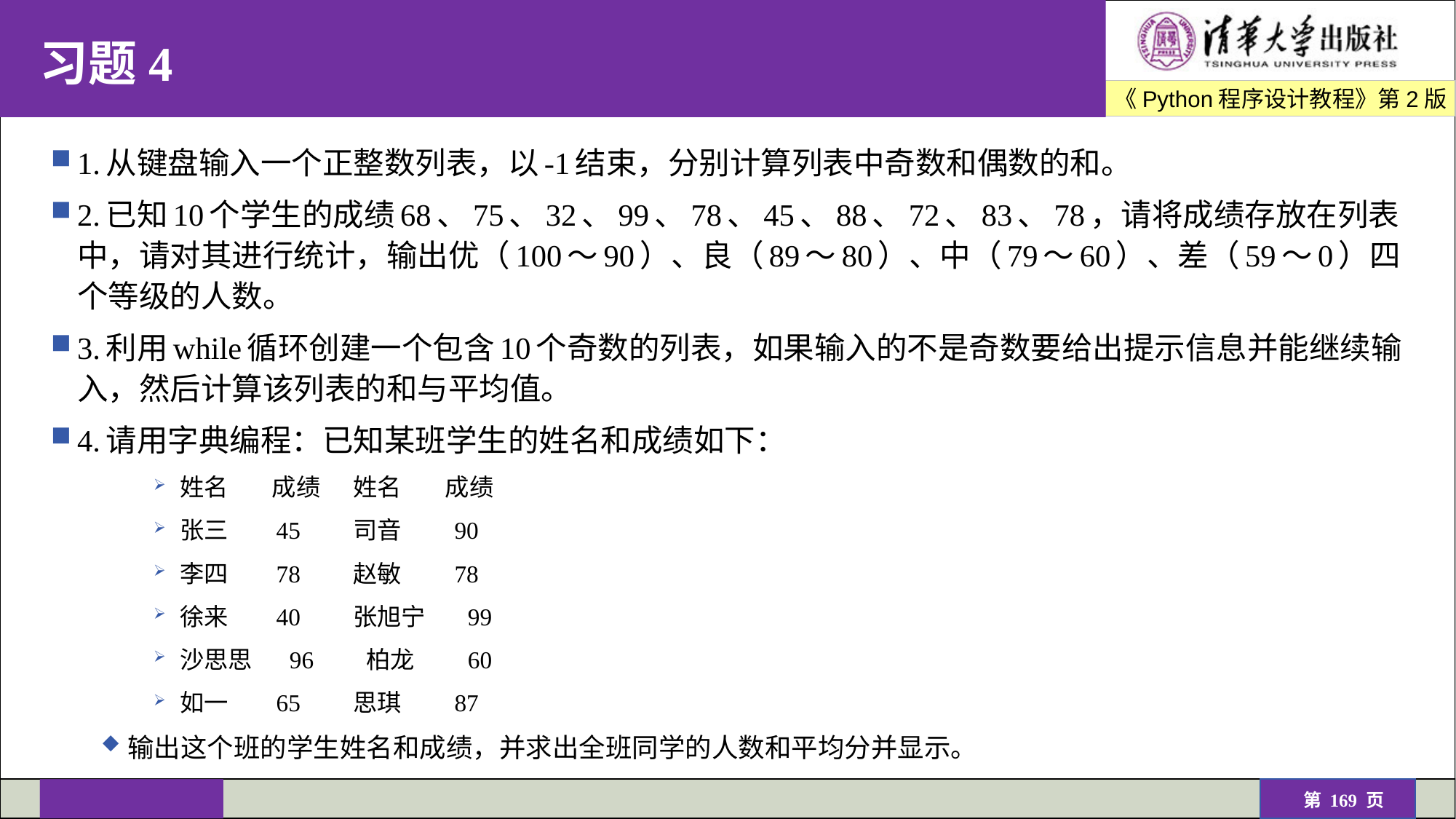

# 习题4
1.从键盘输入一个正整数列表，以-1结束，分别计算列表中奇数和偶数的和。
2.已知10个学生的成绩68、75、32、99、78、45、88、72、83、78，请将成绩存放在列表中，请对其进行统计，输出优（100～90）、良（89～80）、中（79～60）、差（59～0）四个等级的人数。
3.利用while循环创建一个包含10个奇数的列表，如果输入的不是奇数要给出提示信息并能继续输入，然后计算该列表的和与平均值。
4.请用字典编程：已知某班学生的姓名和成绩如下：
姓名        成绩      姓名        成绩
张三        45        司音         90
李四        78        赵敏         78
徐来        40        张旭宁       99
沙思思      96        柏龙         60
如一        65        思琪         87
输出这个班的学生姓名和成绩，并求出全班同学的人数和平均分并显示。